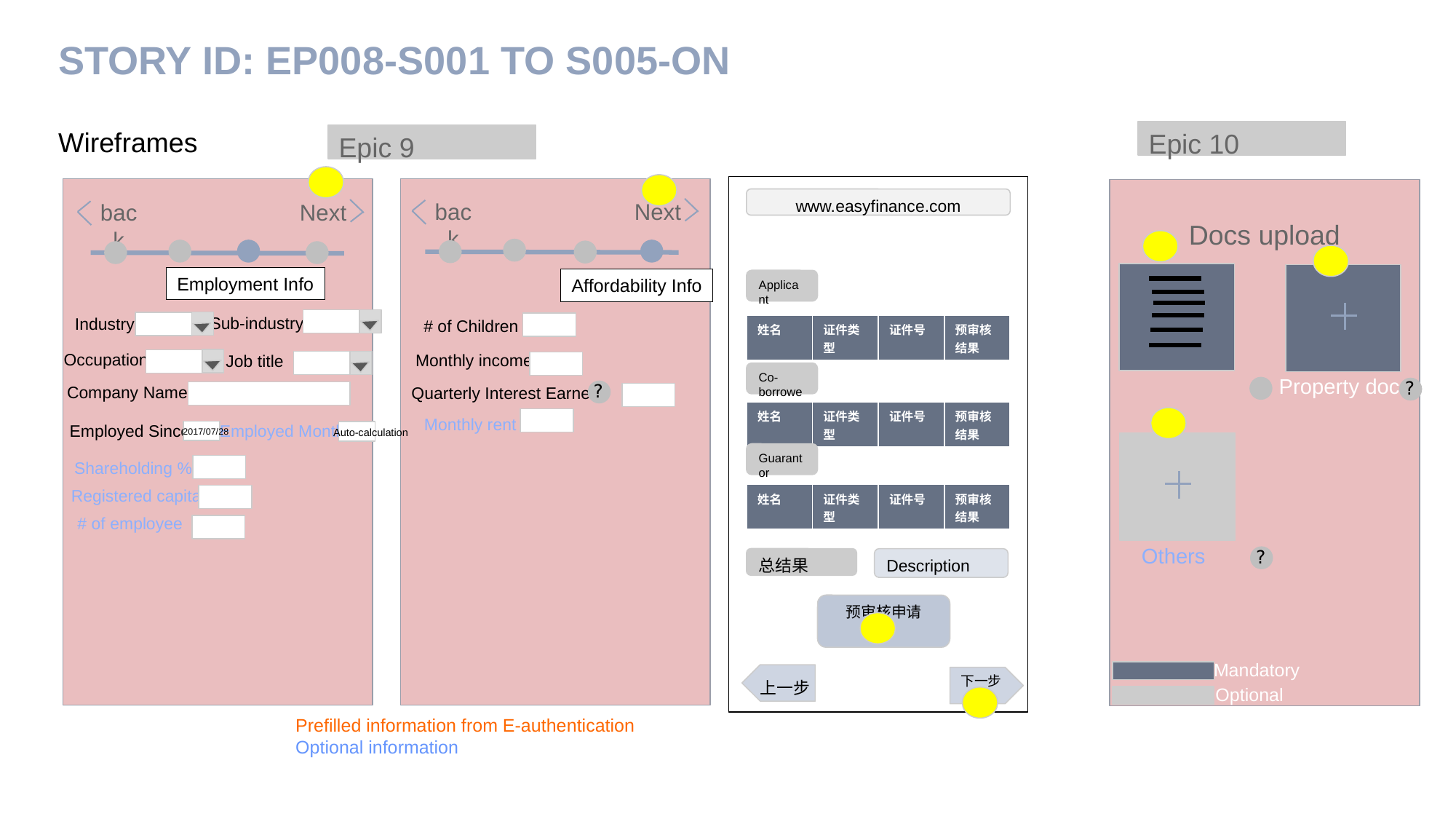

# Story ID: EP008-S001 to S005-ON
Epic 10
Epic 9
Wireframes

Docs upload

www.easyfinance.com
back
Next
back
Next

Employment Info
Affordability Info
Applicant
Sub-industry
Industry

# of Children

| 姓名 | 证件类型 | 证件号 | 预审核结果 |
| --- | --- | --- | --- |

Occupation
Monthly income
Job title

Co-borrower
Property docs
?
?
Company Name
Quarterly Interest Earned

| 姓名 | 证件类型 | 证件号 | 预审核结果 |
| --- | --- | --- | --- |

Monthly rent

Employed Since
Employed Month
Auto-calculation
2017/07/28

Guarantor
Shareholding %

Registered capital
| 姓名 | 证件类型 | 证件号 | 预审核结果 |
| --- | --- | --- | --- |

# of employee

Others
?

总结果
Description
预审核申请

Mandatory

下一步
Optional
上一步

Prefilled information from E-authentication
Optional information